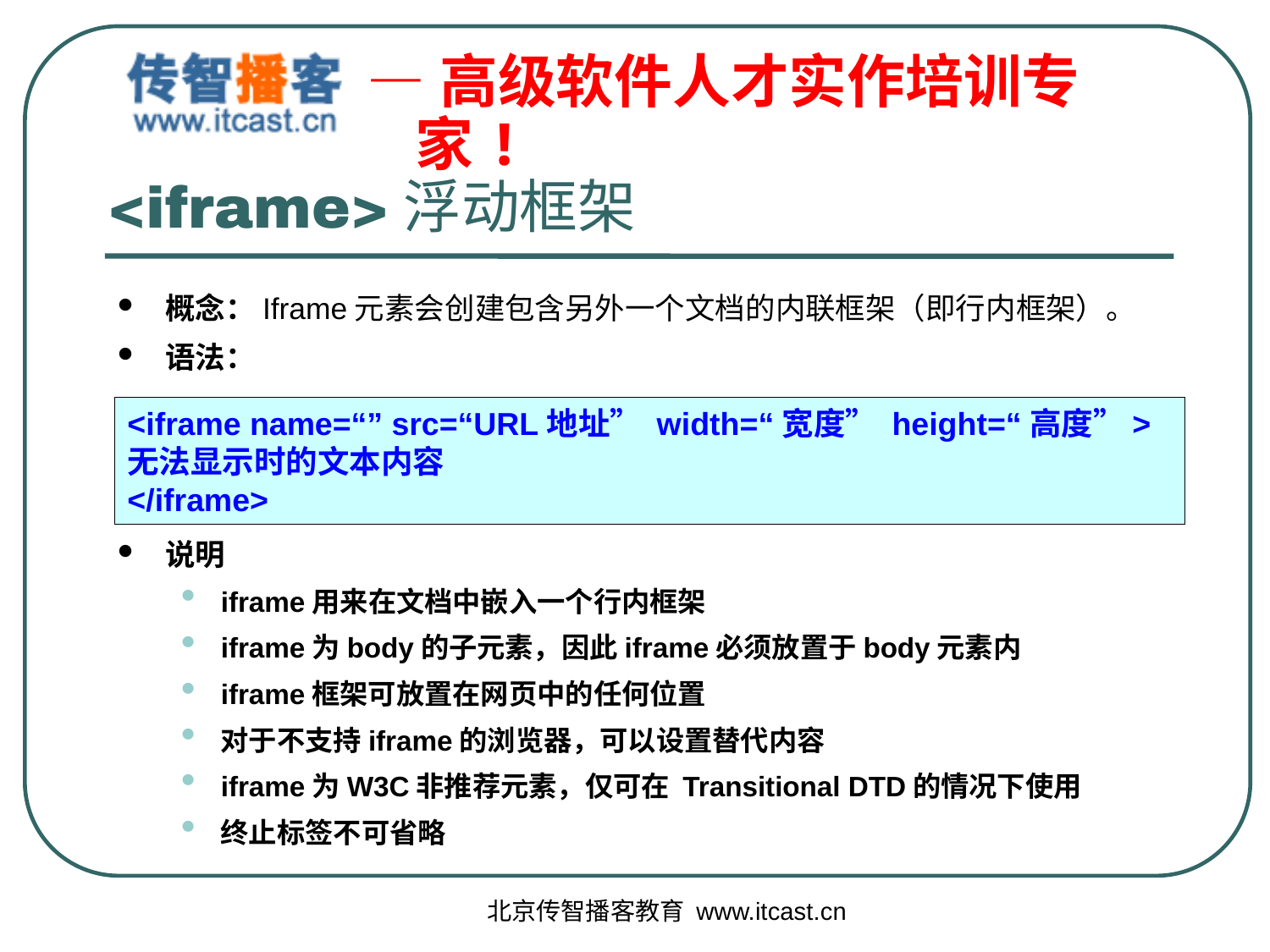

# <iframe>浮动框架
概念：Iframe元素会创建包含另外一个文档的内联框架（即行内框架）。
语法：

说明
iframe用来在文档中嵌入一个行内框架
iframe为body的子元素，因此iframe必须放置于body元素内
iframe框架可放置在网页中的任何位置
对于不支持iframe的浏览器，可以设置替代内容
iframe为W3C非推荐元素，仅可在 Transitional DTD的情况下使用
终止标签不可省略
<iframe name=“” src=“URL地址” width=“宽度” height=“高度”>
无法显示时的文本内容
</iframe>